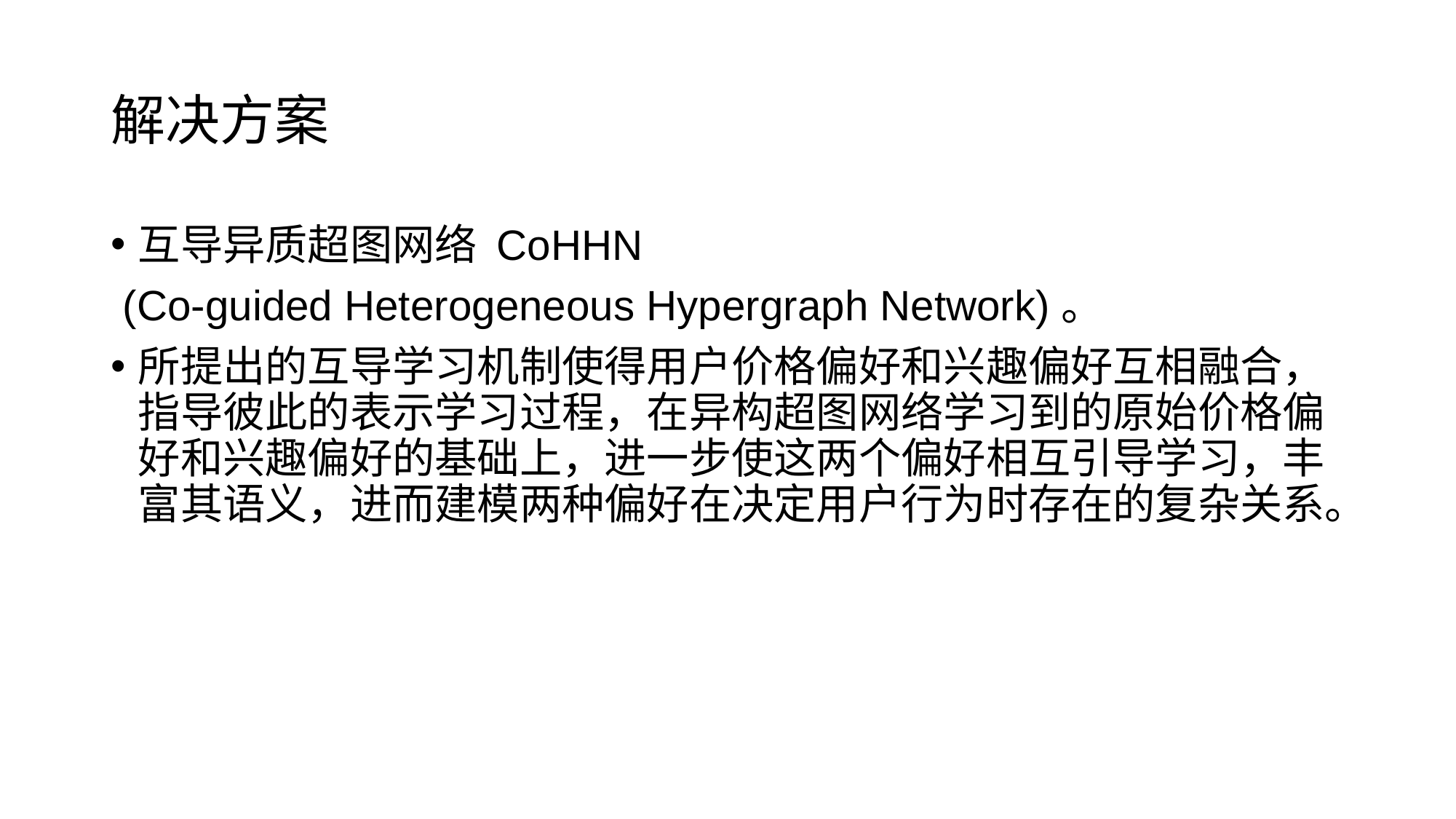

# 解决方案
互导异质超图网络 CoHHN
 (Co-guided Heterogeneous Hypergraph Network)。
所提出的互导学习机制使得用户价格偏好和兴趣偏好互相融合，指导彼此的表示学习过程，在异构超图网络学习到的原始价格偏好和兴趣偏好的基础上，进一步使这两个偏好相互引导学习，丰富其语义，进而建模两种偏好在决定用户行为时存在的复杂关系。